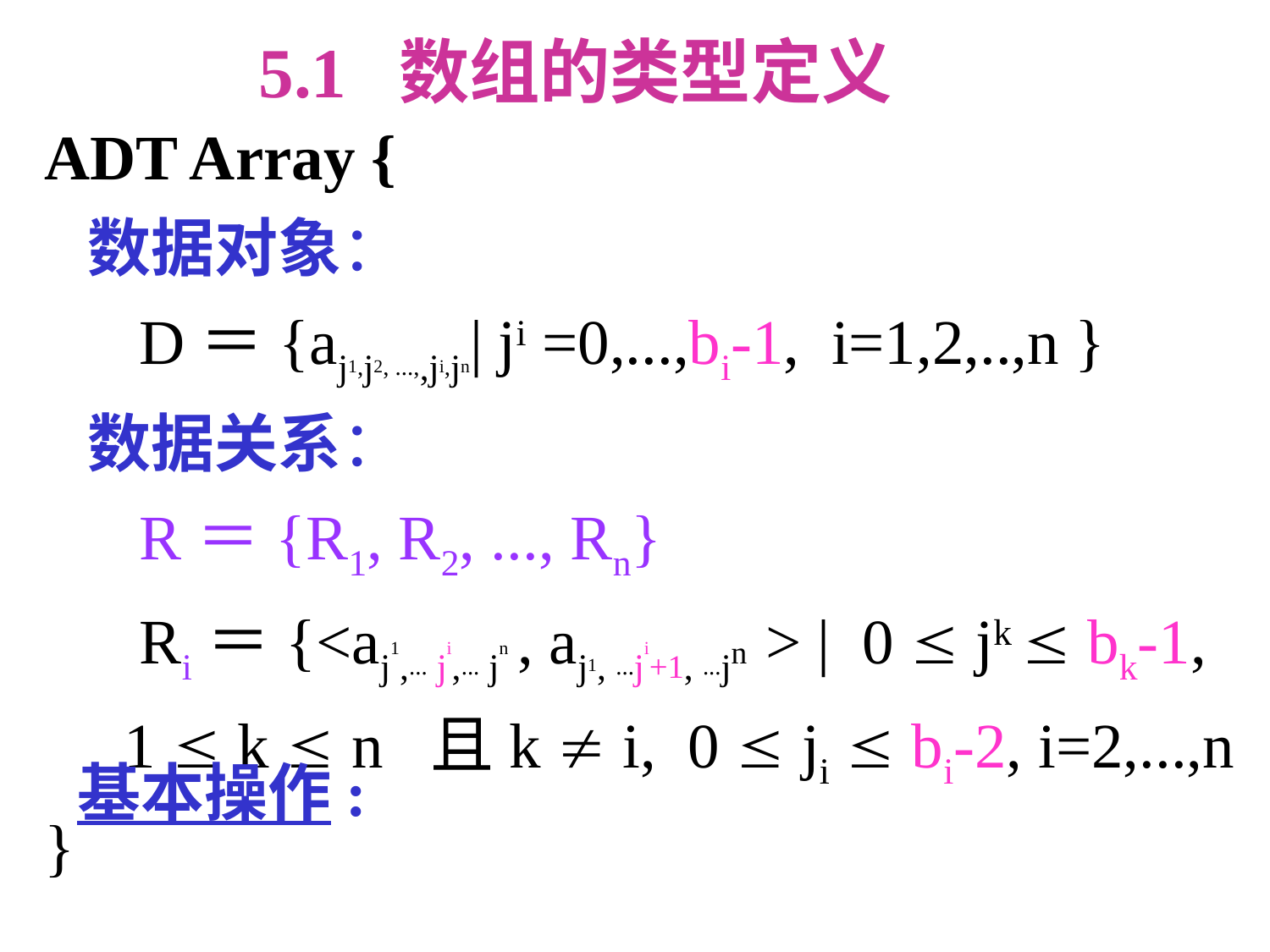

5.1  数组的类型定义
ADT Array {
  数据对象：
      D＝{aj1,j2, ...,,ji,jn| ji =0,...,bi-1,  i=1,2,..,n }
  数据关系：
      R＝{R1, R2, ..., Rn}
      Ri＝{<aj1,... ji,... jn , aj1, ...ji+1, ...jn  > |  0 ≤ jk ≤ bk-1,
     1 ≤ k ≤ n  且k ≠ i,  0 ≤ ji ≤ bi-2, i=2,...,n }

} ADT Array
基本操作: